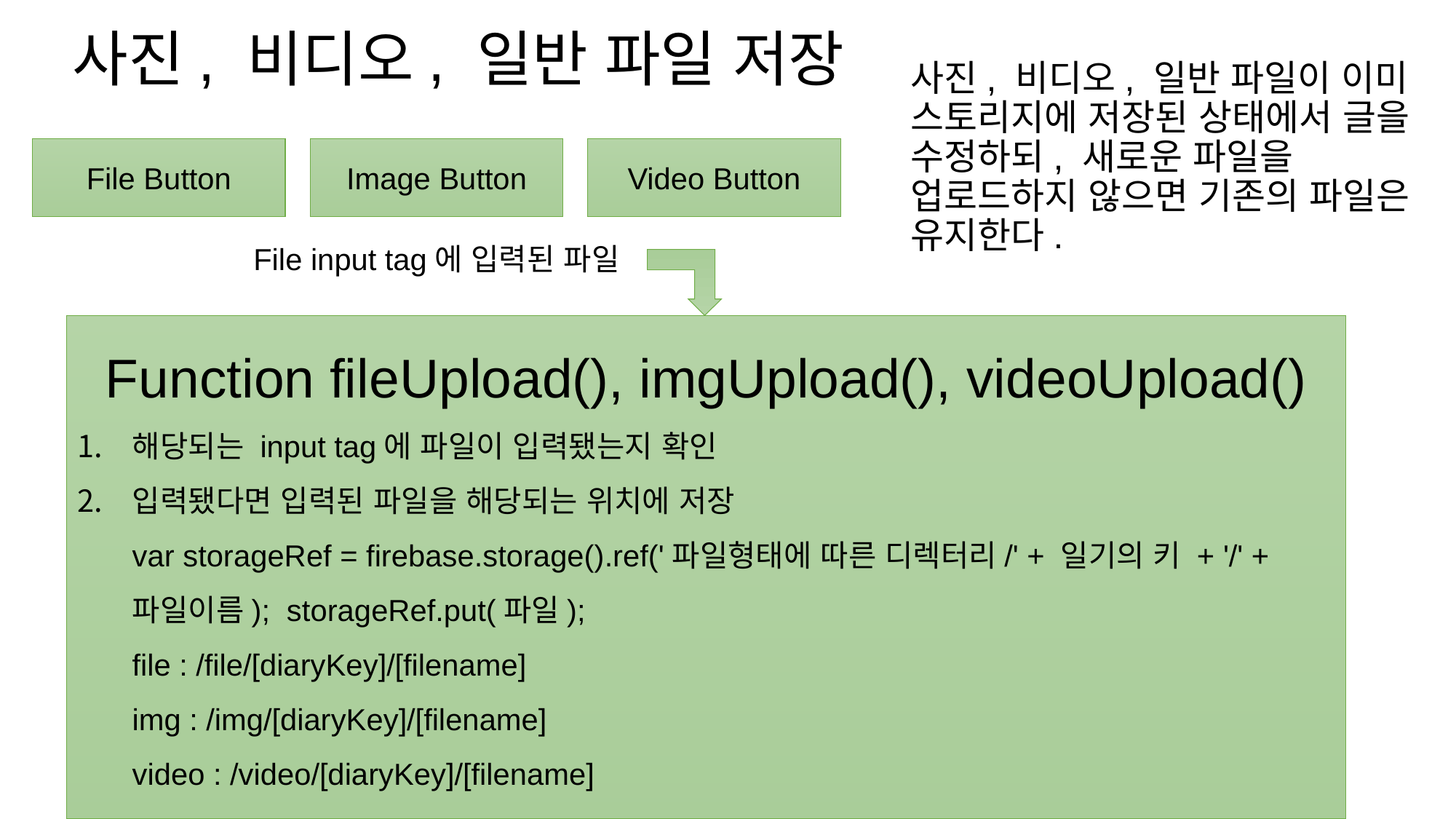

사진, 비디오, 일반 파일 저장
사진, 비디오, 일반 파일이 이미 스토리지에 저장된 상태에서 글을 수정하되, 새로운 파일을 업로드하지 않으면 기존의 파일은 유지한다.
File Button
Image Button
Video Button
File input tag에 입력된 파일

Function fileUpload(), imgUpload(), videoUpload()
해당되는 input tag에 파일이 입력됐는지 확인
입력됐다면 입력된 파일을 해당되는 위치에 저장
var storageRef = firebase.storage().ref('파일형태에 따른 디렉터리/' + 일기의 키 + '/' + 파일이름);  storageRef.put(파일);
file : /file/[diaryKey]/[filename]
img : /img/[diaryKey]/[filename]
video : /video/[diaryKey]/[filename]